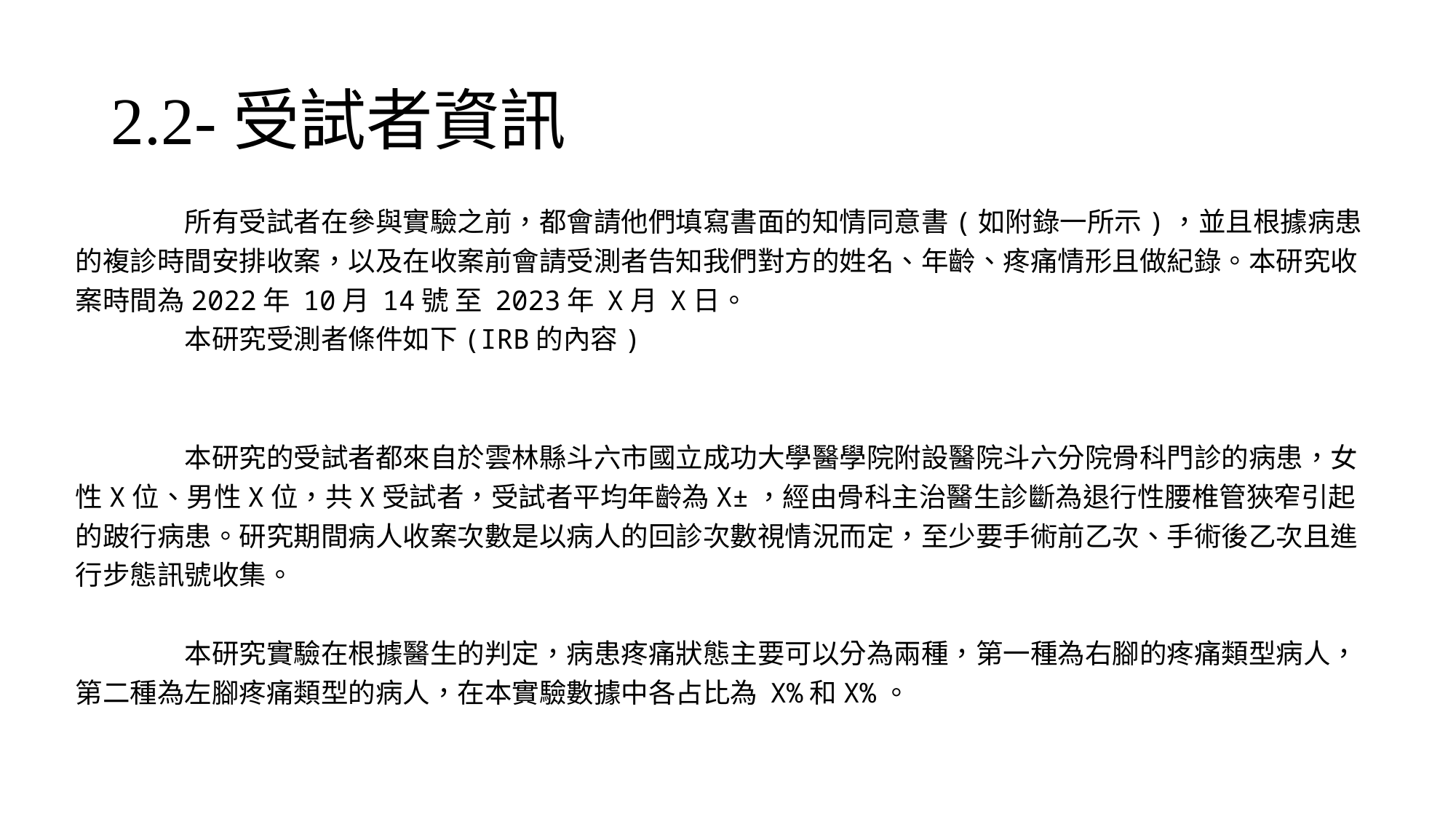

# 2.2-受試者資訊
	所有受試者在參與實驗之前，都會請他們填寫書面的知情同意書(如附錄一所示)，並且根據病患的複診時間安排收案，以及在收案前會請受測者告知我們對方的姓名、年齡、疼痛情形且做紀錄。本研究收案時間為2022年 10月 14號 至 2023年 X月 X日。
	本研究受測者條件如下(IRB的內容)

	本研究的受試者都來自於雲林縣斗六市國立成功大學醫學院附設醫院斗六分院骨科門診的病患，女性X位、男性X位，共X受試者，受試者平均年齡為X±，經由骨科主治醫生診斷為退行性腰椎管狹窄引起的跛行病患。研究期間病人收案次數是以病人的回診次數視情況而定，至少要手術前乙次、手術後乙次且進行步態訊號收集。

	本研究實驗在根據醫生的判定，病患疼痛狀態主要可以分為兩種，第一種為右腳的疼痛類型病人，第二種為左腳疼痛類型的病人，在本實驗數據中各占比為 X%和X%。